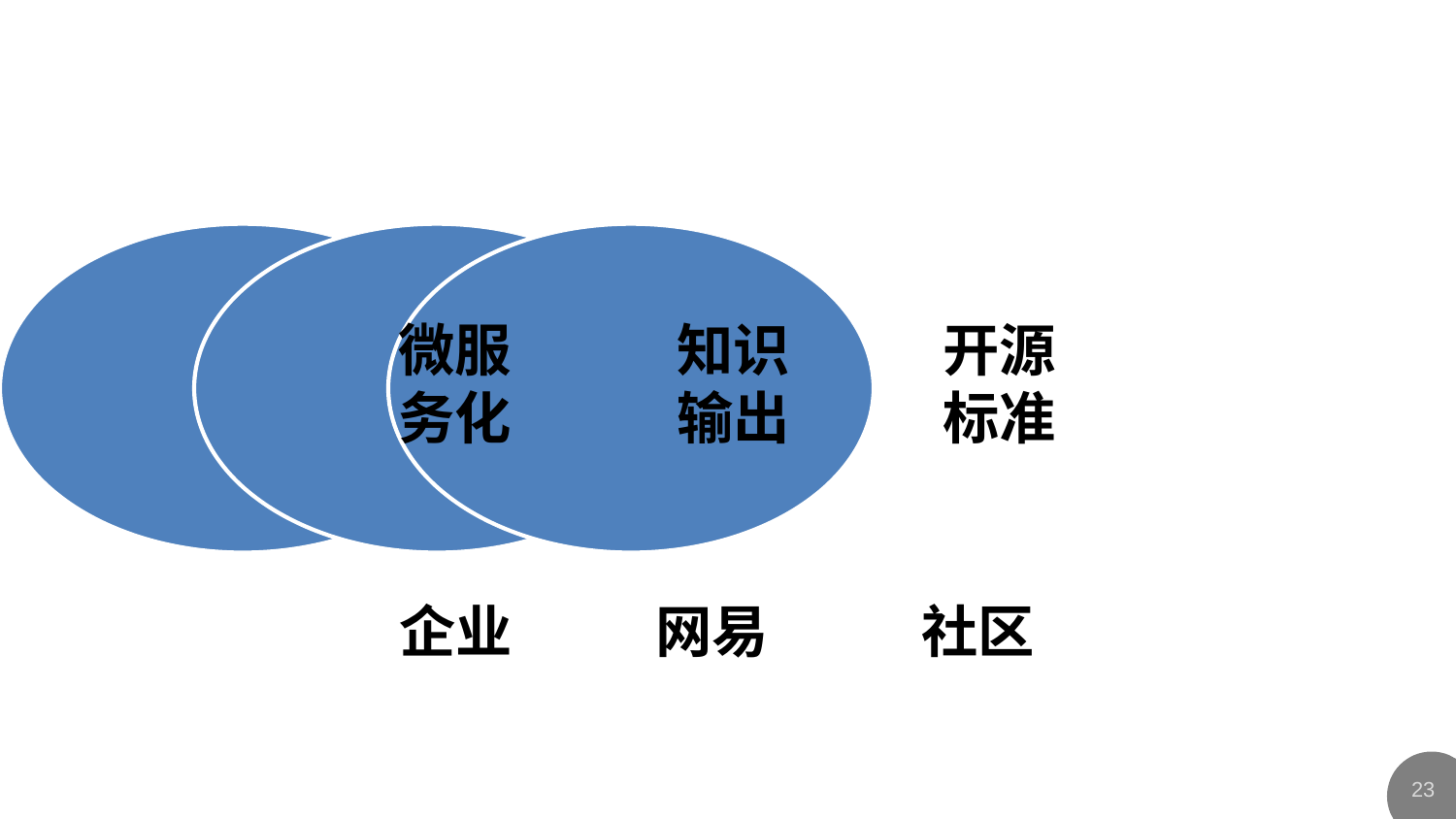

开源标准
知识输出
微服
务化
企业
网易
社区